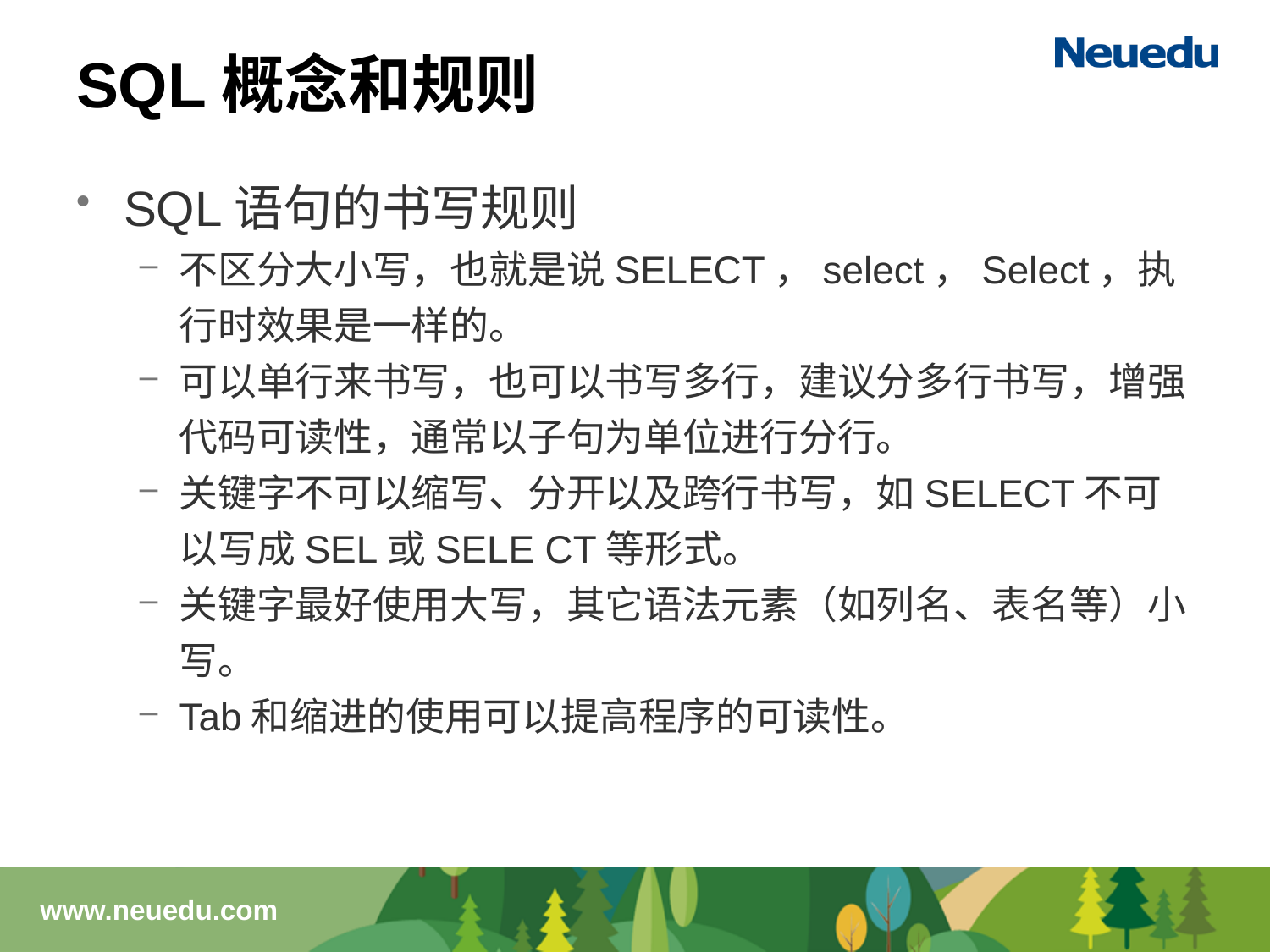

# SQL概念和规则
SQL语句的书写规则
不区分大小写，也就是说SELECT，select，Select，执行时效果是一样的。
可以单行来书写，也可以书写多行，建议分多行书写，增强代码可读性，通常以子句为单位进行分行。
关键字不可以缩写、分开以及跨行书写，如SELECT不可以写成SEL或SELE CT等形式。
关键字最好使用大写，其它语法元素（如列名、表名等）小写。
Tab和缩进的使用可以提高程序的可读性。